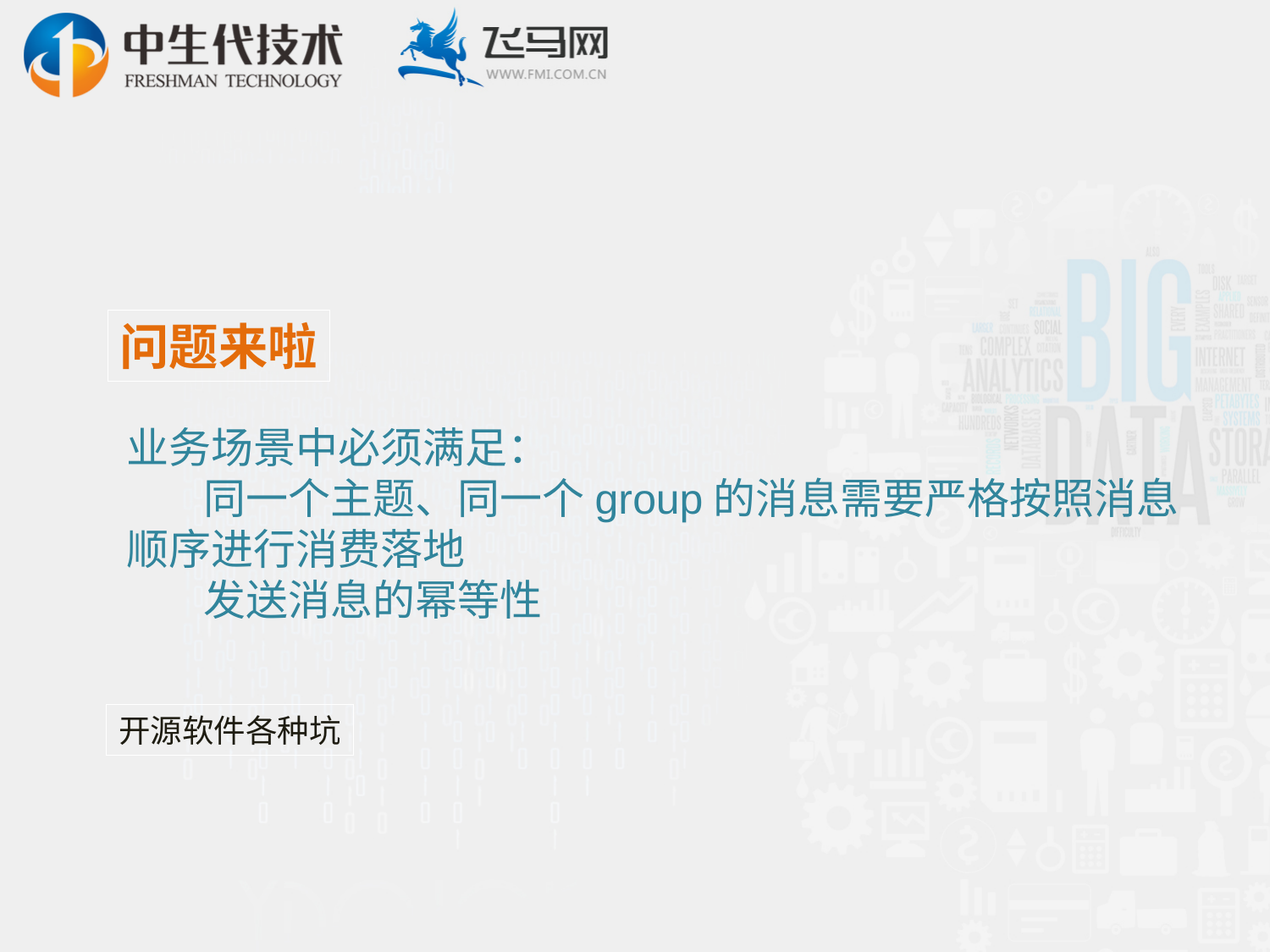

问题来啦
业务场景中必须满足：
       同一个主题、同一个group的消息需要严格按照消息
顺序进行消费落地
       发送消息的幂等性
开源软件各种坑